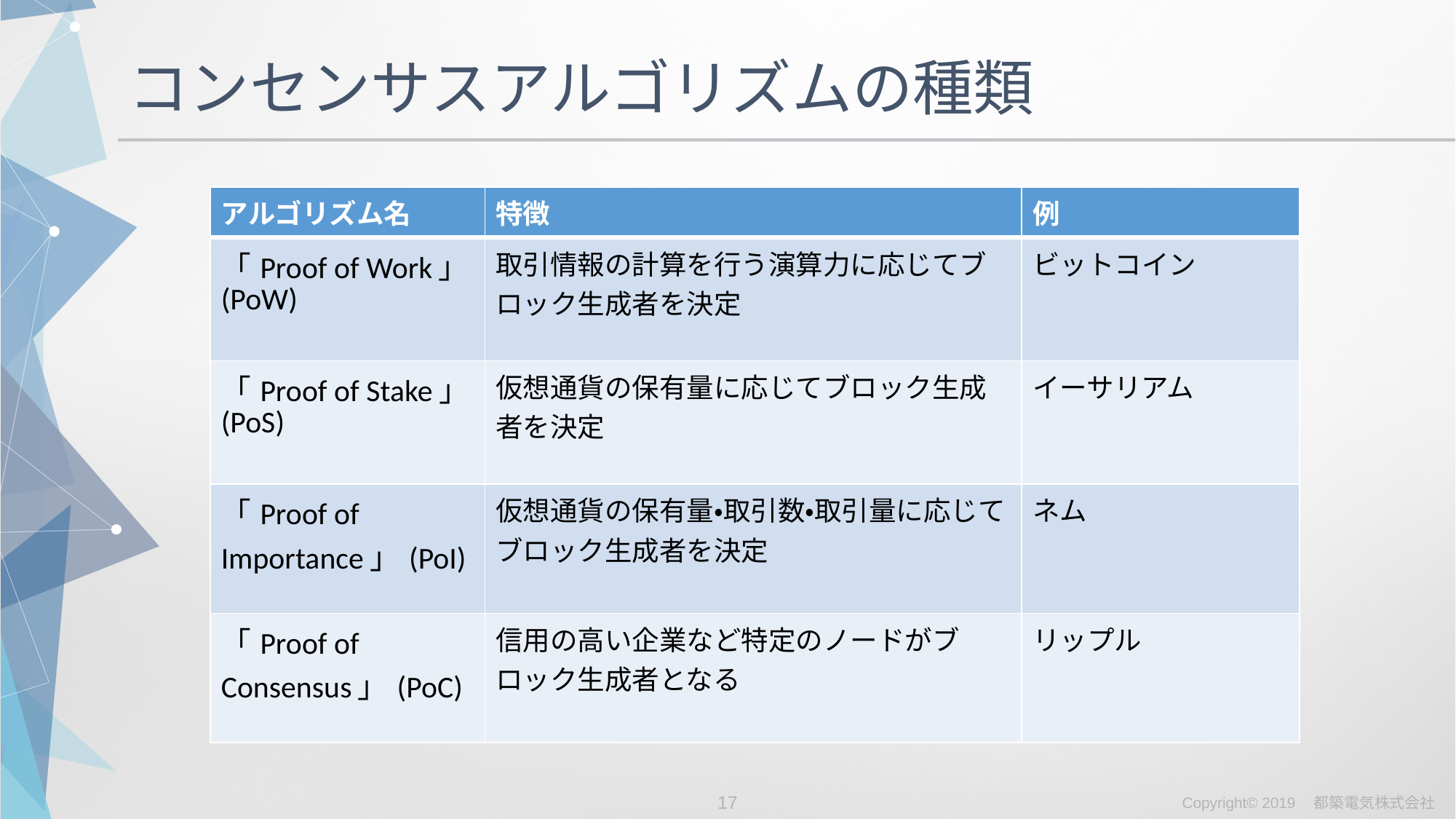

# コンセンサスアルゴリズムの種類
| アルゴリズム名 | 特徴 | 例 |
| --- | --- | --- |
| 「Proof of Work」(PoW) | 取引情報の計算を行う演算力に応じてブロック生成者を決定 | ビットコイン |
| 「Proof of Stake」(PoS) | 仮想通貨の保有量に応じてブロック生成者を決定 | イーサリアム |
| 「Proof of Importance」(PoI) | 仮想通貨の保有量・取引数・取引量に応じてブロック生成者を決定 | ネム |
| 「Proof of Consensus」(PoC) | 信用の高い企業など特定のノードがブロック生成者となる | リップル |
Copyright© 2019　都築電気株式会社
17